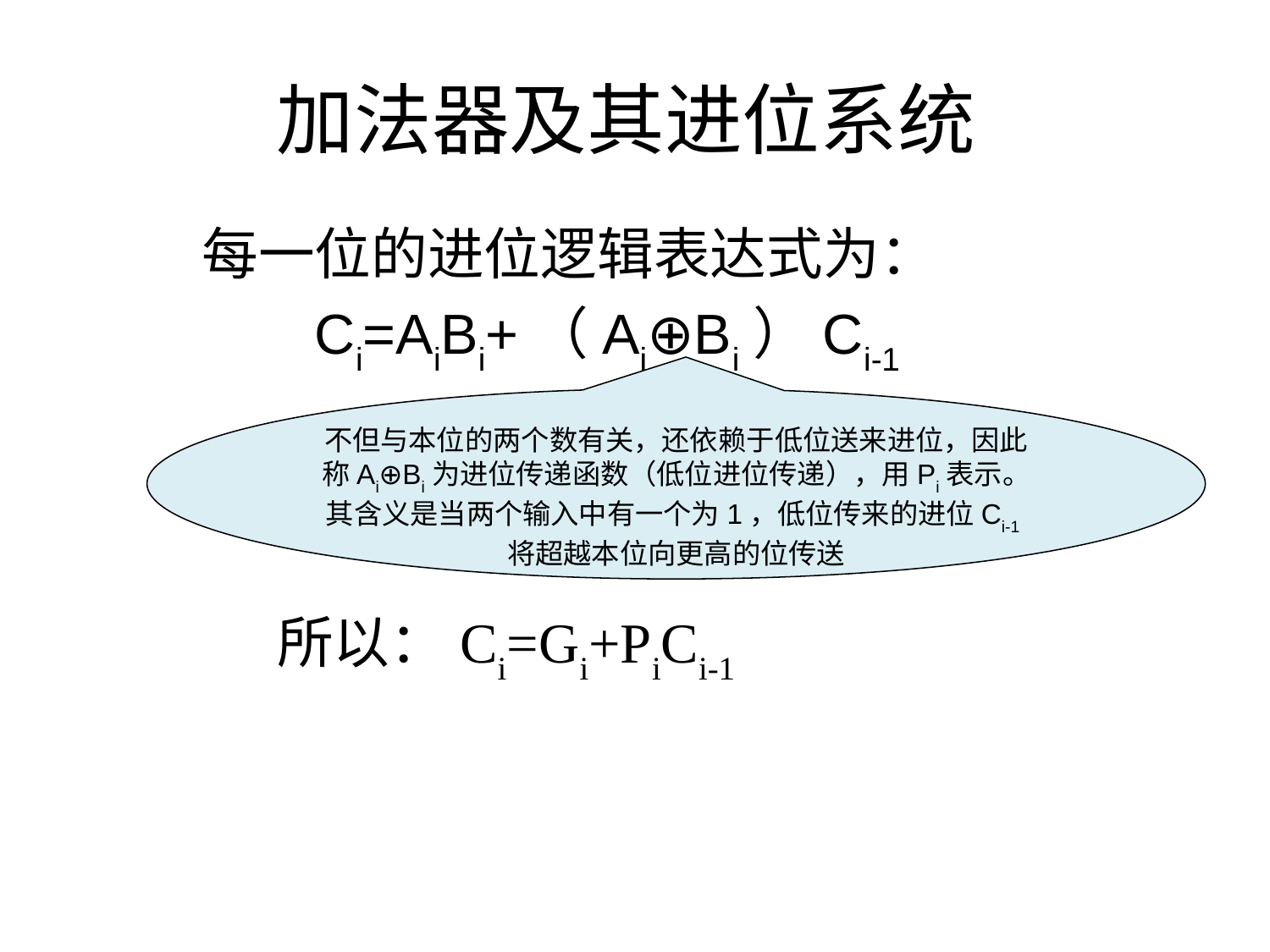

# 加法器及其进位系统
每一位的进位逻辑表达式为：
Ci=AiBi+（Ai⊕Bi）Ci-1

不但与本位的两个数有关，还依赖于低位送来进位，因此称Ai⊕Bi为进位传递函数（低位进位传递），用Pi表示。其含义是当两个输入中有一个为1，低位传来的进位Ci-1将超越本位向更高的位传送
         所以：Ci=Gi+PiCi-1